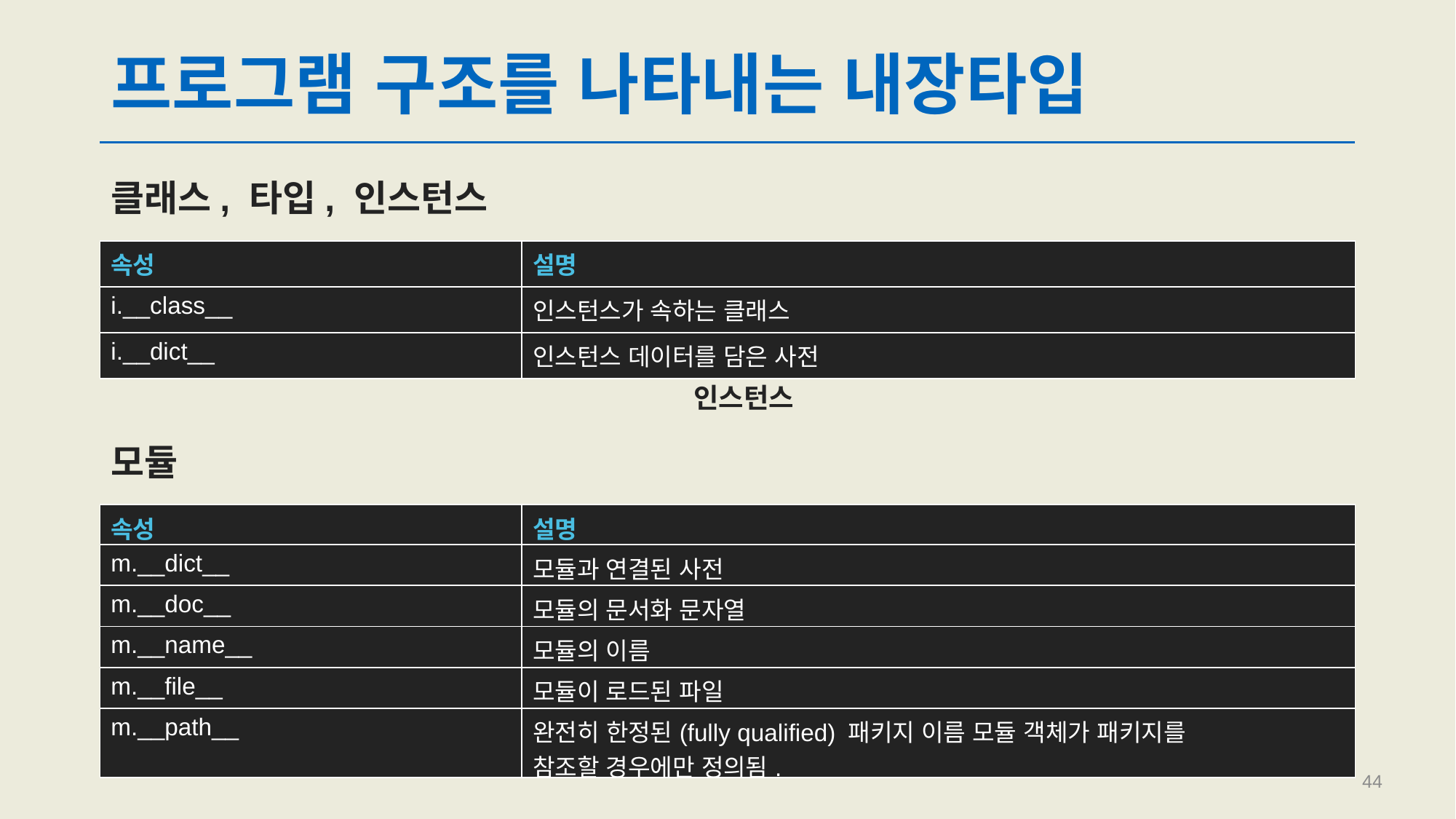

# 프로그램 구조를 나타내는 내장타입
클래스, 타입, 인스턴스
| 속성 | 설명 |
| --- | --- |
| i.\_\_class\_\_ | 인스턴스가 속하는 클래스 |
| i.\_\_dict\_\_ | 인스턴스 데이터를 담은 사전 |
인스턴스
모듈
| 속성 | 설명 |
| --- | --- |
| m.\_\_dict\_\_ | 모듈과 연결된 사전 |
| m.\_\_doc\_\_ | 모듈의 문서화 문자열 |
| m.\_\_name\_\_ | 모듈의 이름 |
| m.\_\_file\_\_ | 모듈이 로드된 파일 |
| m.\_\_path\_\_ | 완전히 한정된(fully qualified) 패키지 이름 모듈 객체가 패키지를 참조할 경우에만 정의됨. |
44